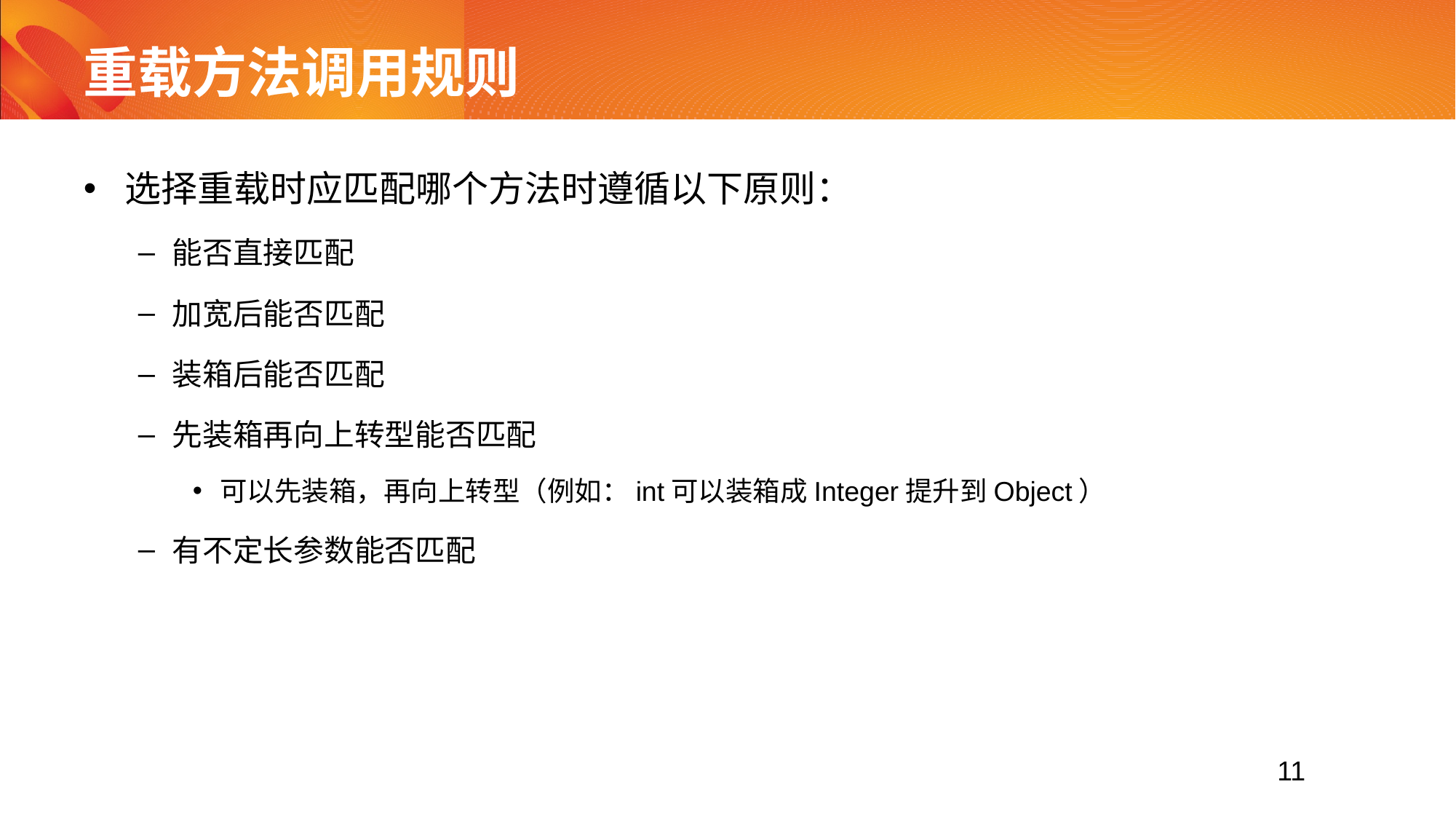

# 重载方法调用规则
选择重载时应匹配哪个方法时遵循以下原则：
能否直接匹配
加宽后能否匹配
装箱后能否匹配
先装箱再向上转型能否匹配
可以先装箱，再向上转型（例如：int可以装箱成Integer提升到Object）
有不定长参数能否匹配